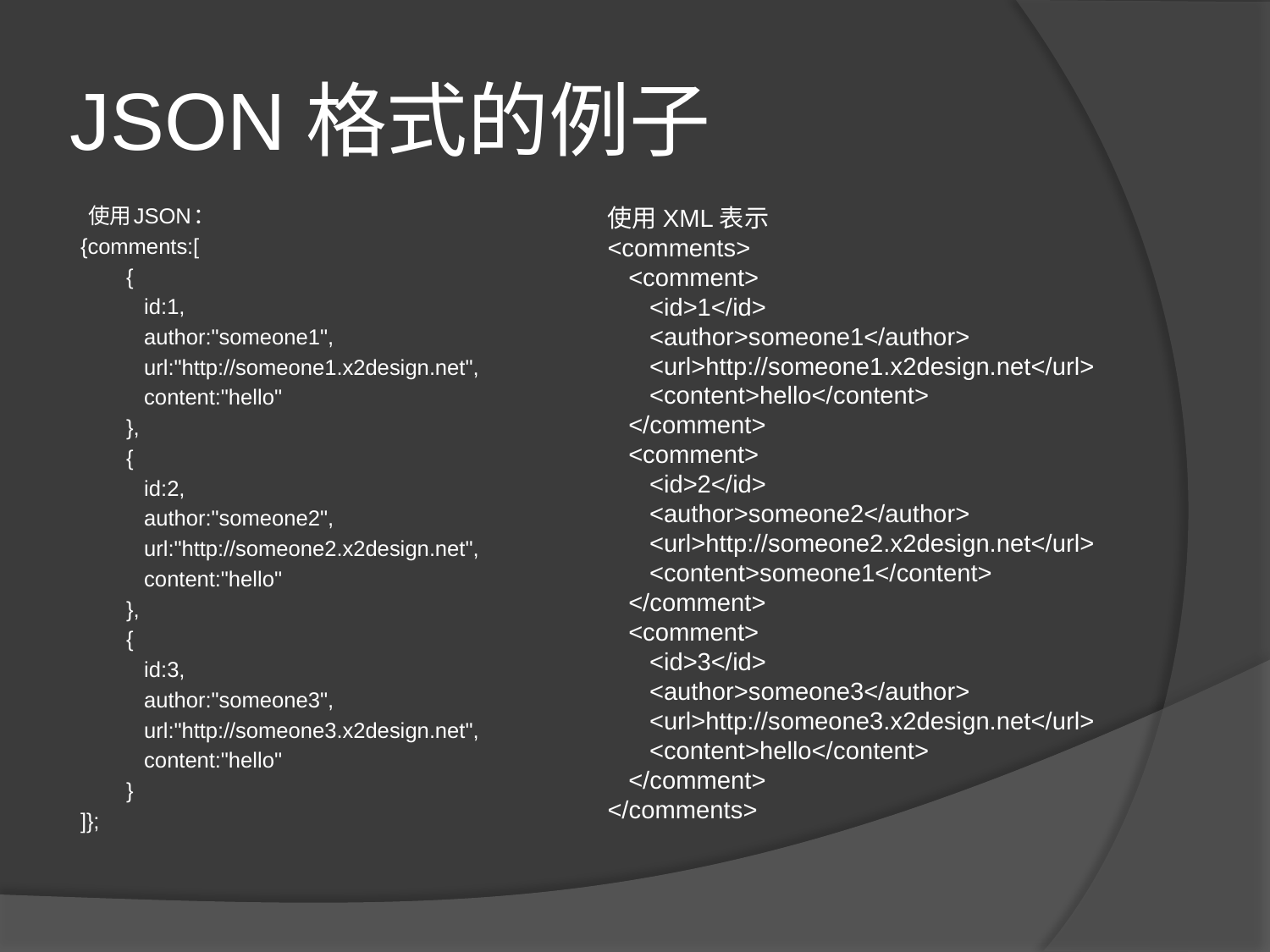

# JSON格式的例子
 使用JSON：
{comments:[
	{
	   id:1,
	   author:"someone1",
	   url:"http://someone1.x2design.net",
	   content:"hello"
	},
	{
	   id:2,
	   author:"someone2",
	   url:"http://someone2.x2design.net",
	   content:"hello"
	},
	{
 	   id:3,
	   author:"someone3",
	   url:"http://someone3.x2design.net",
	   content:"hello"
	}
]};
使用XML表示
<comments>
   <comment>
      <id>1</id>
      <author>someone1</author>
      <url>http://someone1.x2design.net</url>
      <content>hello</content>
   </comment>
   <comment>
      <id>2</id>
      <author>someone2</author>
      <url>http://someone2.x2design.net</url>
      <content>someone1</content>
   </comment>
   <comment>
      <id>3</id>
      <author>someone3</author>
      <url>http://someone3.x2design.net</url>
      <content>hello</content>
   </comment>
</comments>